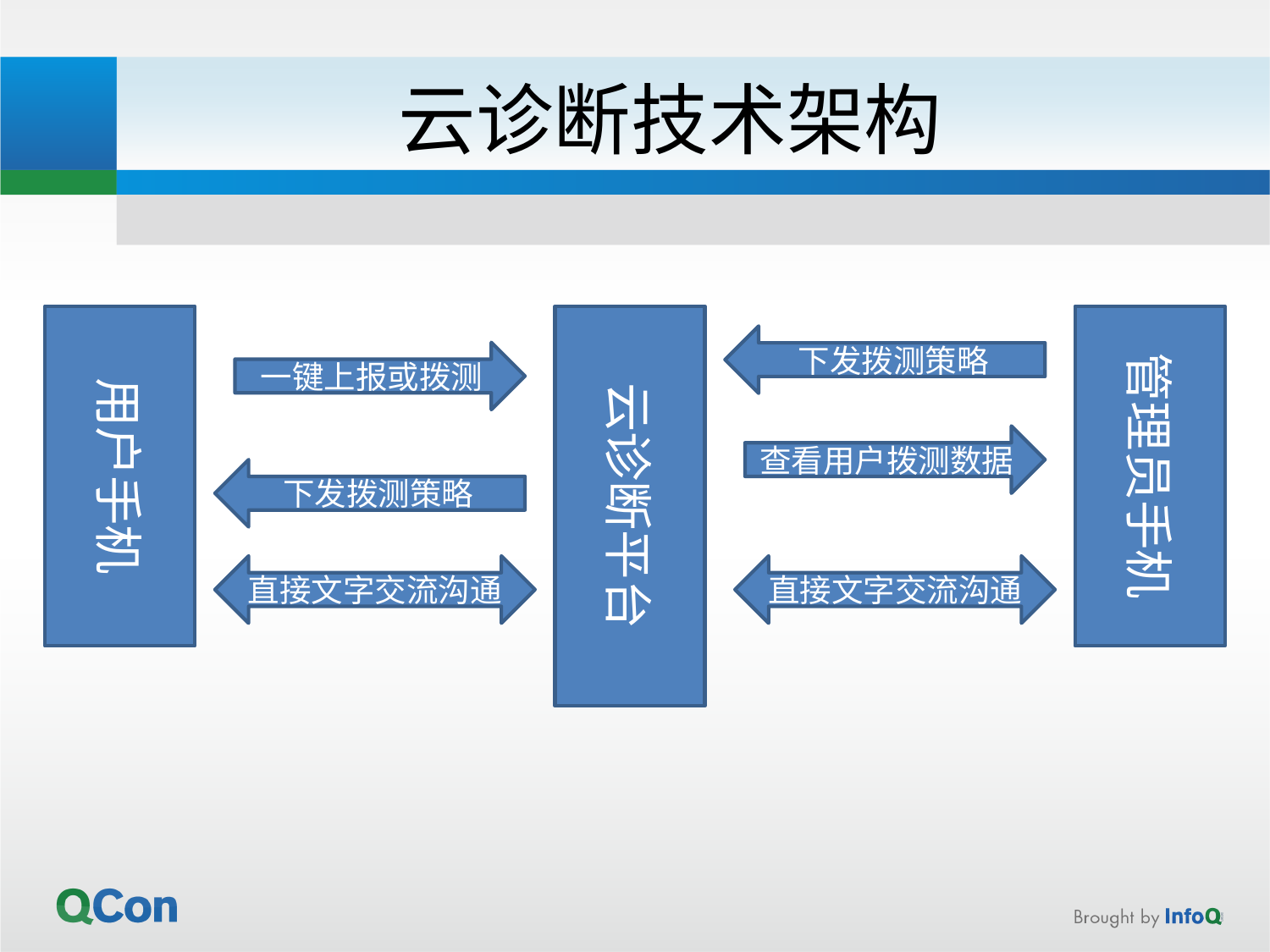

# 云诊断技术架构
用户手机
云诊断平台
管理员手机
下发拨测策略
一键上报或拨测
查看用户拨测数据
下发拨测策略
直接文字交流沟通
直接文字交流沟通